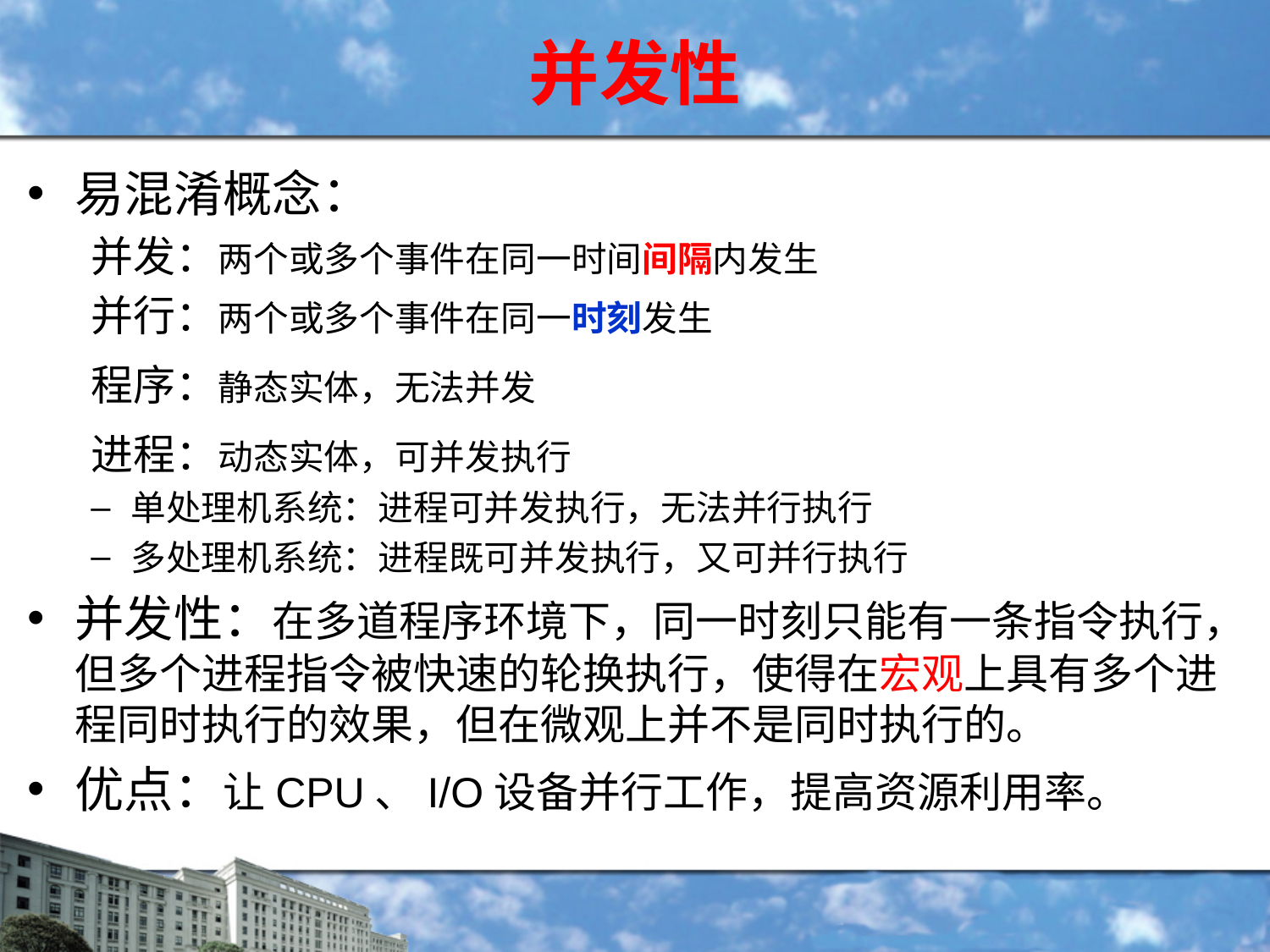

# 并发性
易混淆概念：
并发：两个或多个事件在同一时间间隔内发生
并行：两个或多个事件在同一时刻发生
程序：静态实体，无法并发
进程：动态实体，可并发执行
单处理机系统：进程可并发执行，无法并行执行
多处理机系统：进程既可并发执行，又可并行执行
并发性：在多道程序环境下，同一时刻只能有一条指令执行，但多个进程指令被快速的轮换执行，使得在宏观上具有多个进程同时执行的效果，但在微观上并不是同时执行的。
优点：让CPU、I/O设备并行工作，提高资源利用率。